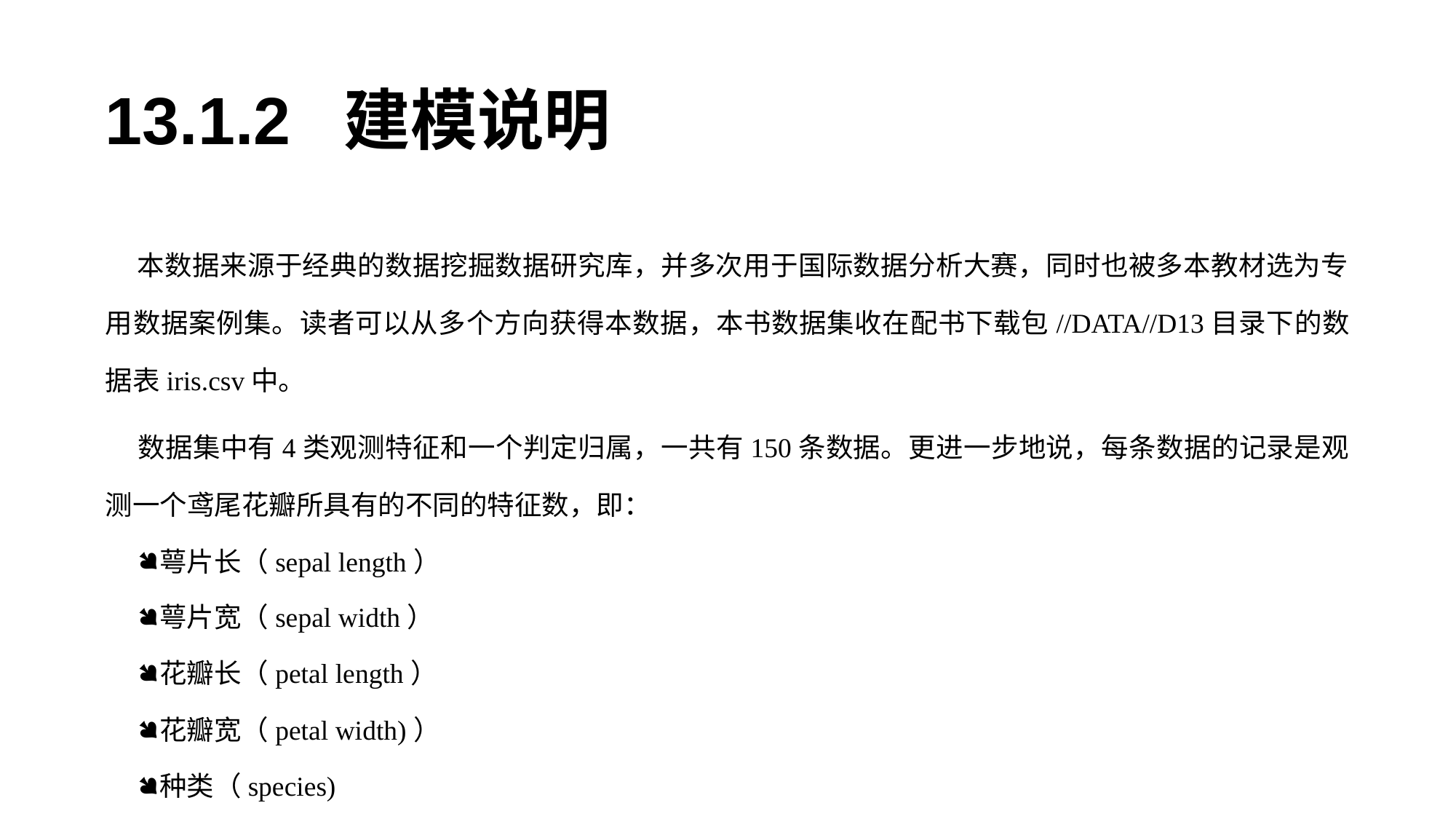

# 13.1.2  建模说明
本数据来源于经典的数据挖掘数据研究库，并多次用于国际数据分析大赛，同时也被多本教材选为专用数据案例集。读者可以从多个方向获得本数据，本书数据集收在配书下载包//DATA//D13目录下的数据表iris.csv中。
数据集中有4类观测特征和一个判定归属，一共有150条数据。更进一步地说，每条数据的记录是观测一个鸢尾花瓣所具有的不同的特征数，即：
萼片长（sepal length）
萼片宽（sepal width）
花瓣长（petal length）
花瓣宽（petal width)）
种类（species)